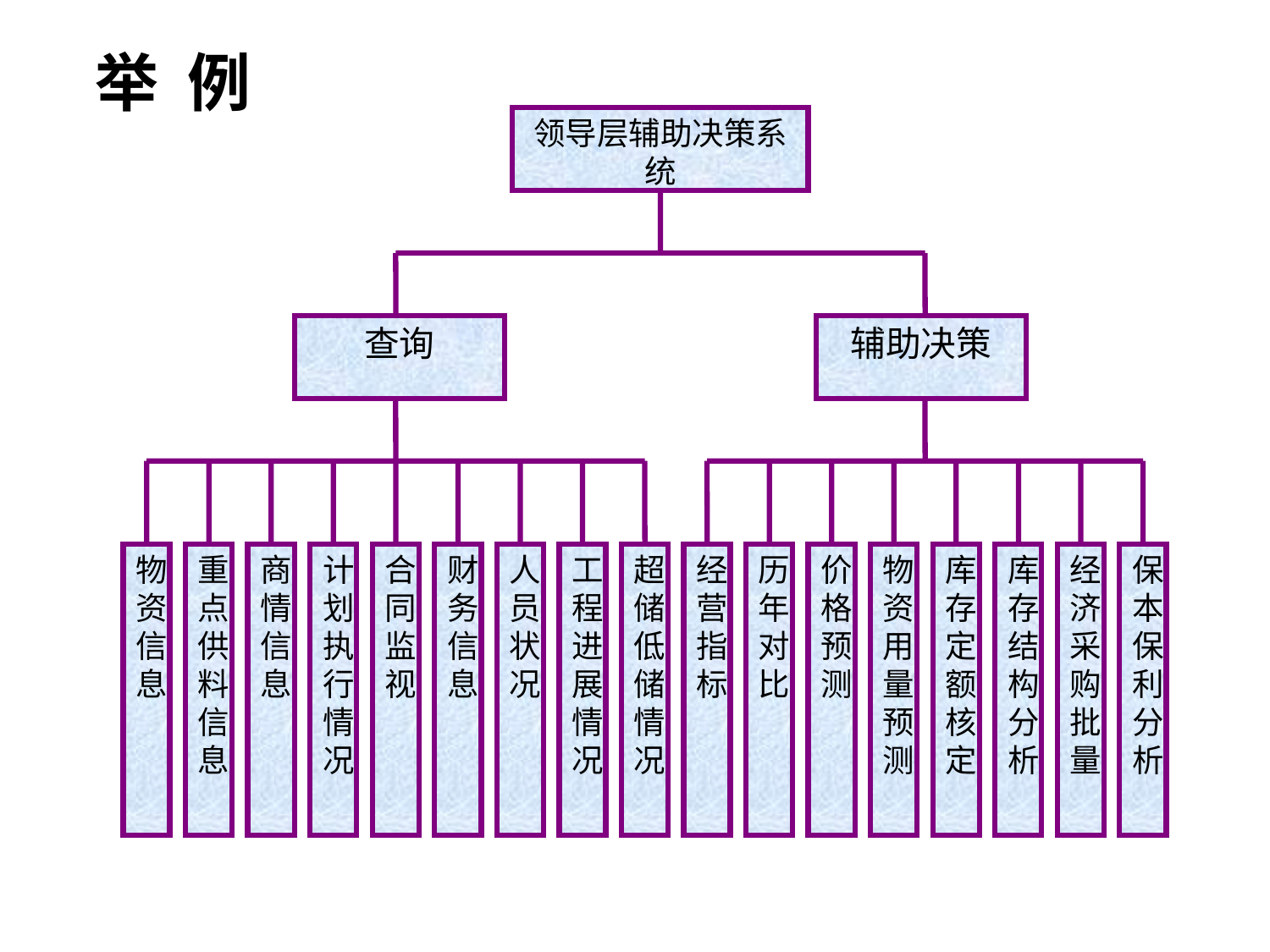

举  例
领导层辅助决策系统

查询
辅助决策

物
资
信
息
重点供料信息
商情信息
计划执行情况
合同监视
财务信息
人员状况
工程进展情况
超储低储情况
经营指标
历年对比
价格预测
物资用量预测
库存定额核定
库存结构分析
经济采购批量
保本保利分析